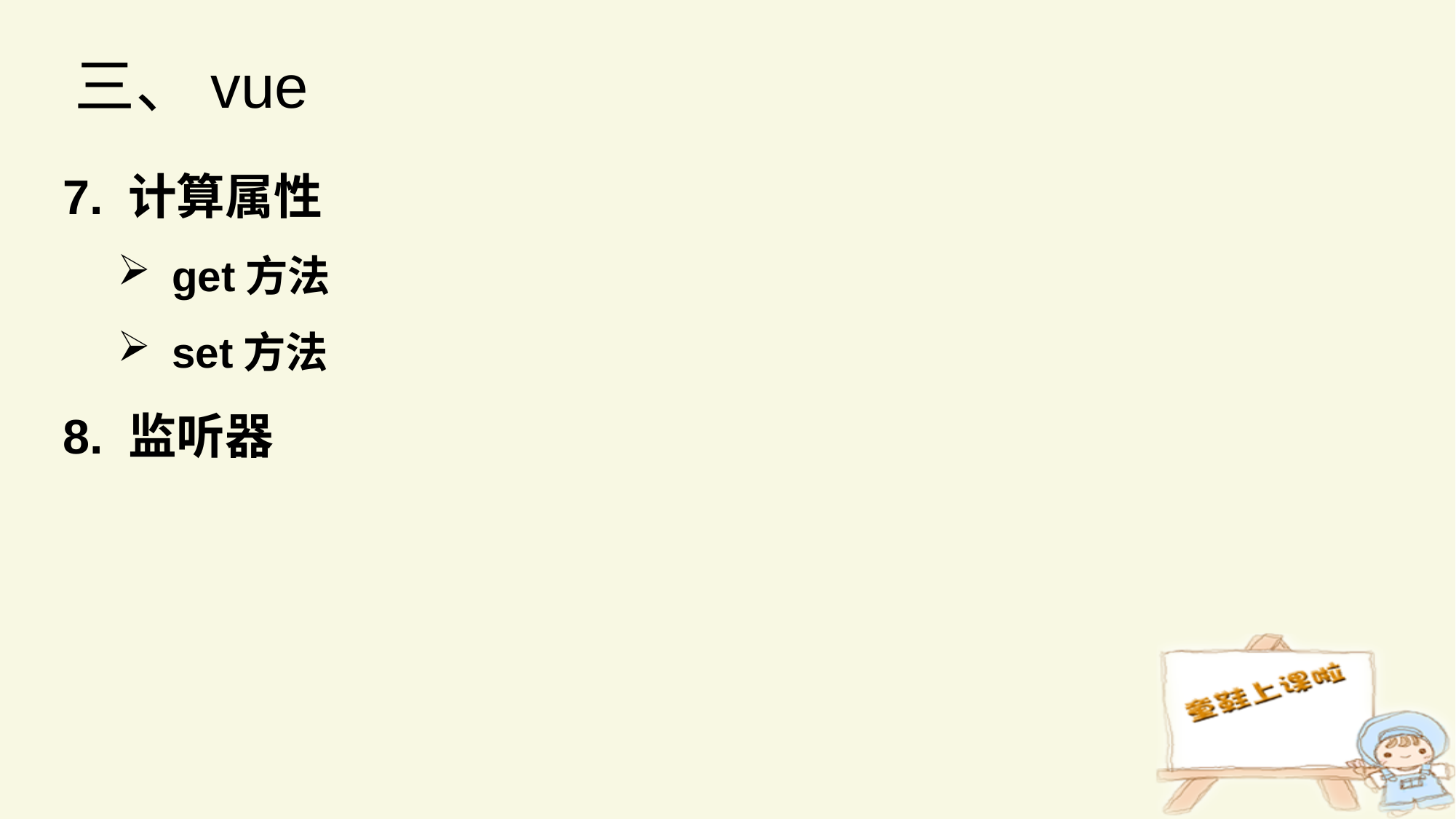

三、vue
7. 计算属性
get方法
set方法
8. 监听器